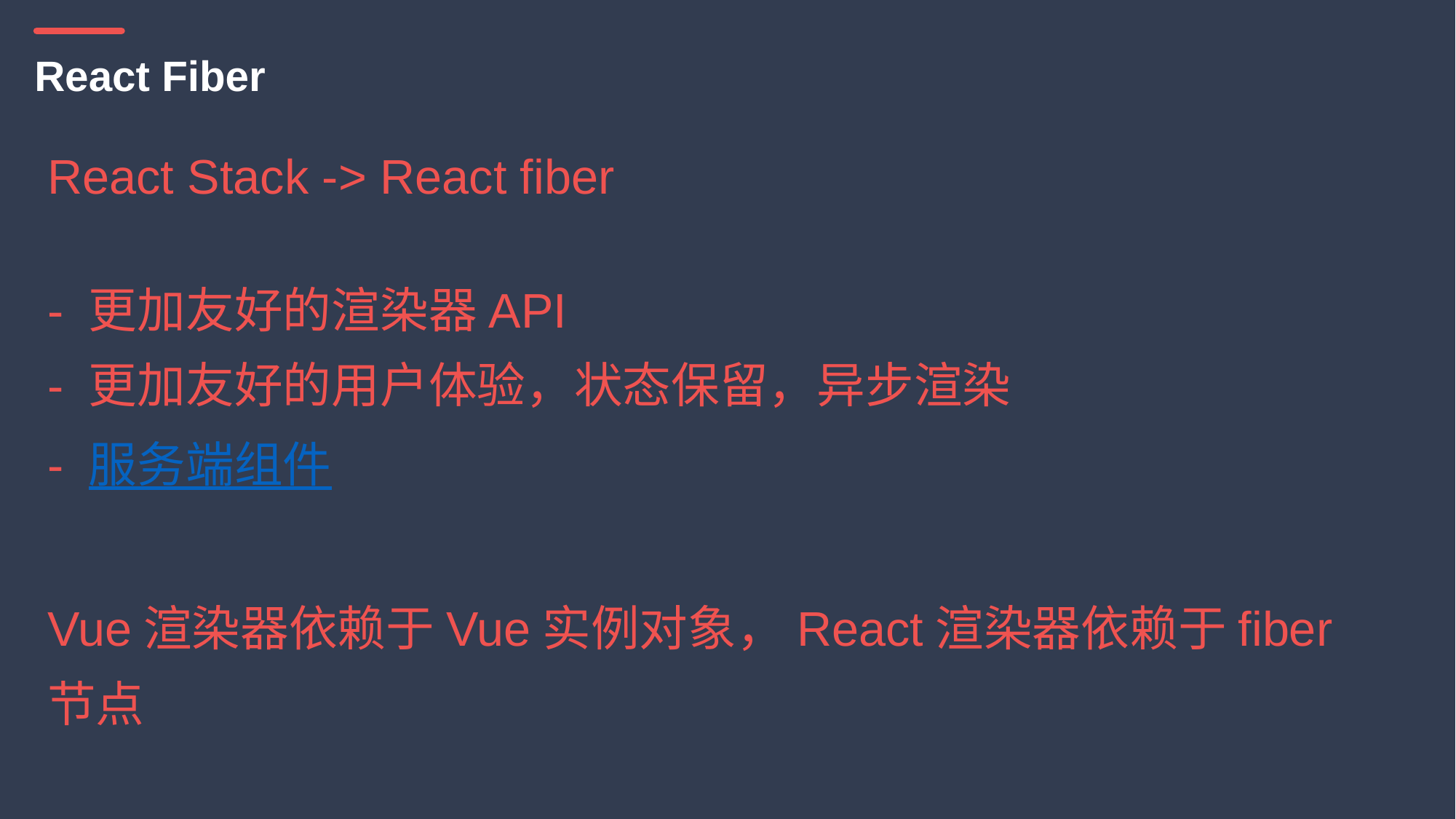

React Fiber
React Stack -> React fiber

- 更加友好的渲染器API
- 更加友好的用户体验，状态保留，异步渲染
- 服务端组件

Vue渲染器依赖于Vue实例对象，React渲染器依赖于fiber节点